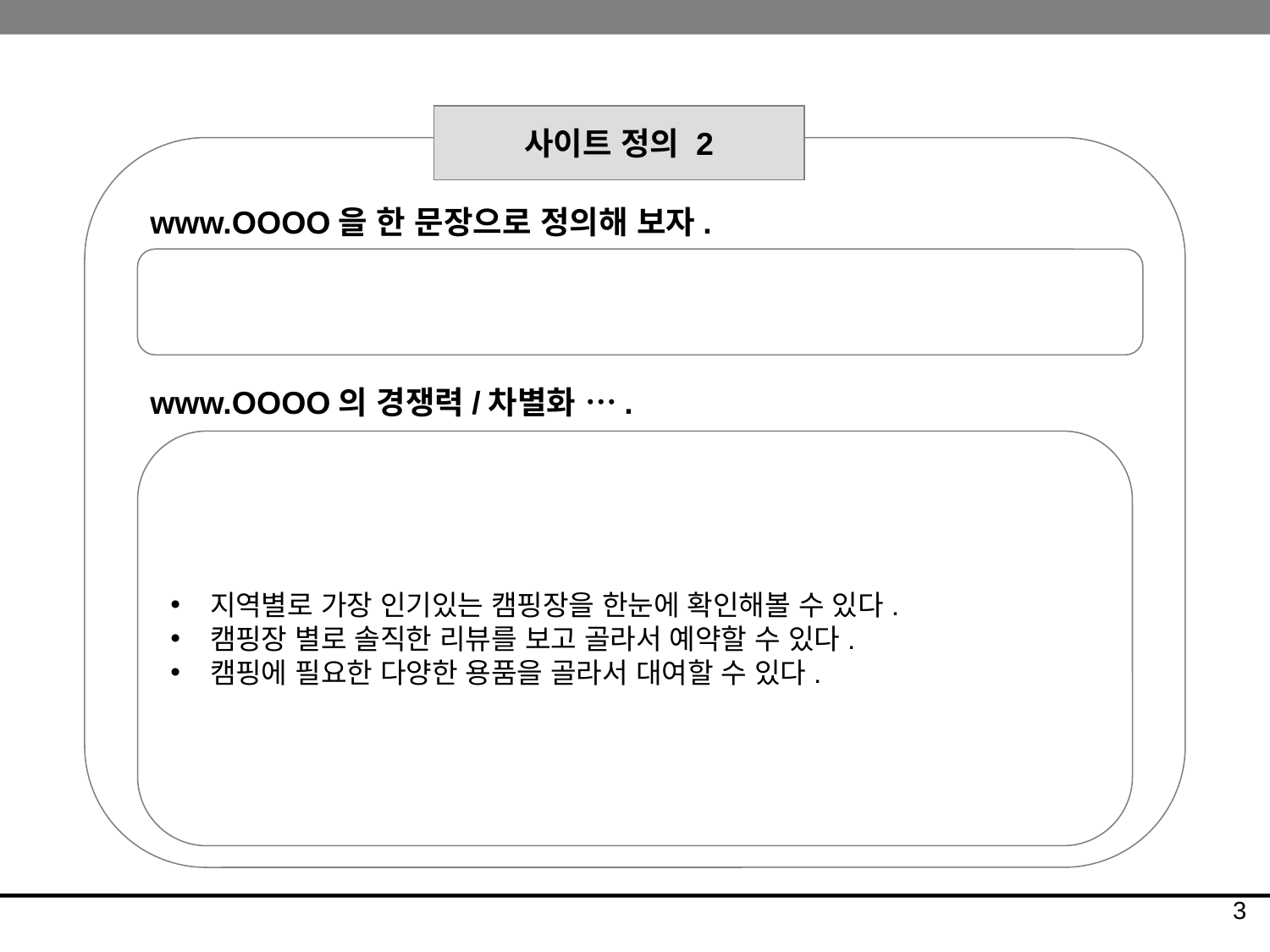

사이트 정의 2

www.OOOO을 한 문장으로 정의해 보자.

www.OOOO의 경쟁력/차별화 ….
지역별로 가장 인기있는 캠핑장을 한눈에 확인해볼 수 있다.
캠핑장 별로 솔직한 리뷰를 보고 골라서 예약할 수 있다.
캠핑에 필요한 다양한 용품을 골라서 대여할 수 있다.
3